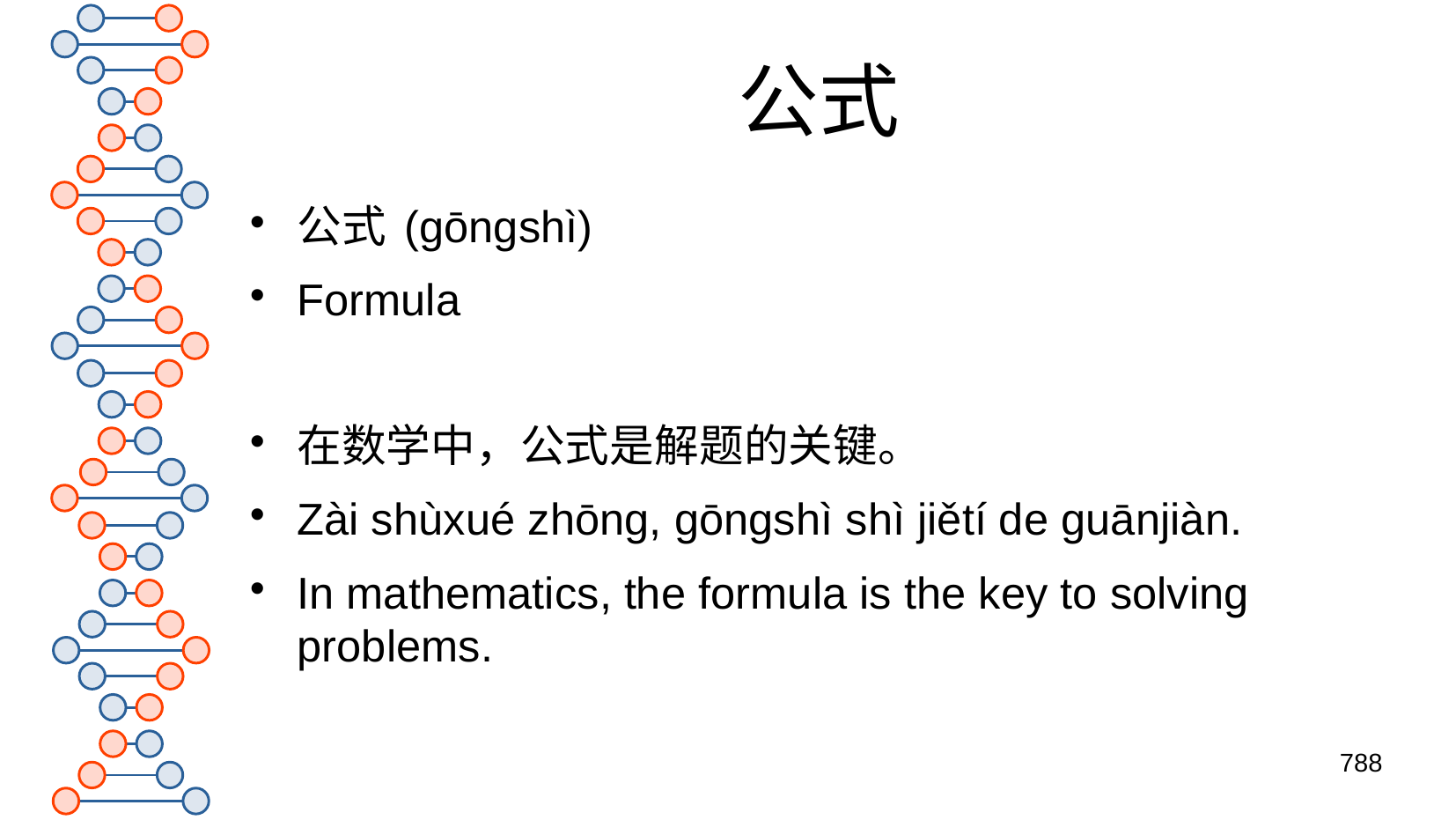

# 公式
公式 (gōngshì)
Formula

在数学中，公式是解题的关键。
Zài shùxué zhōng, gōngshì shì jiětí de guānjiàn.
In mathematics, the formula is the key to solving problems.

788